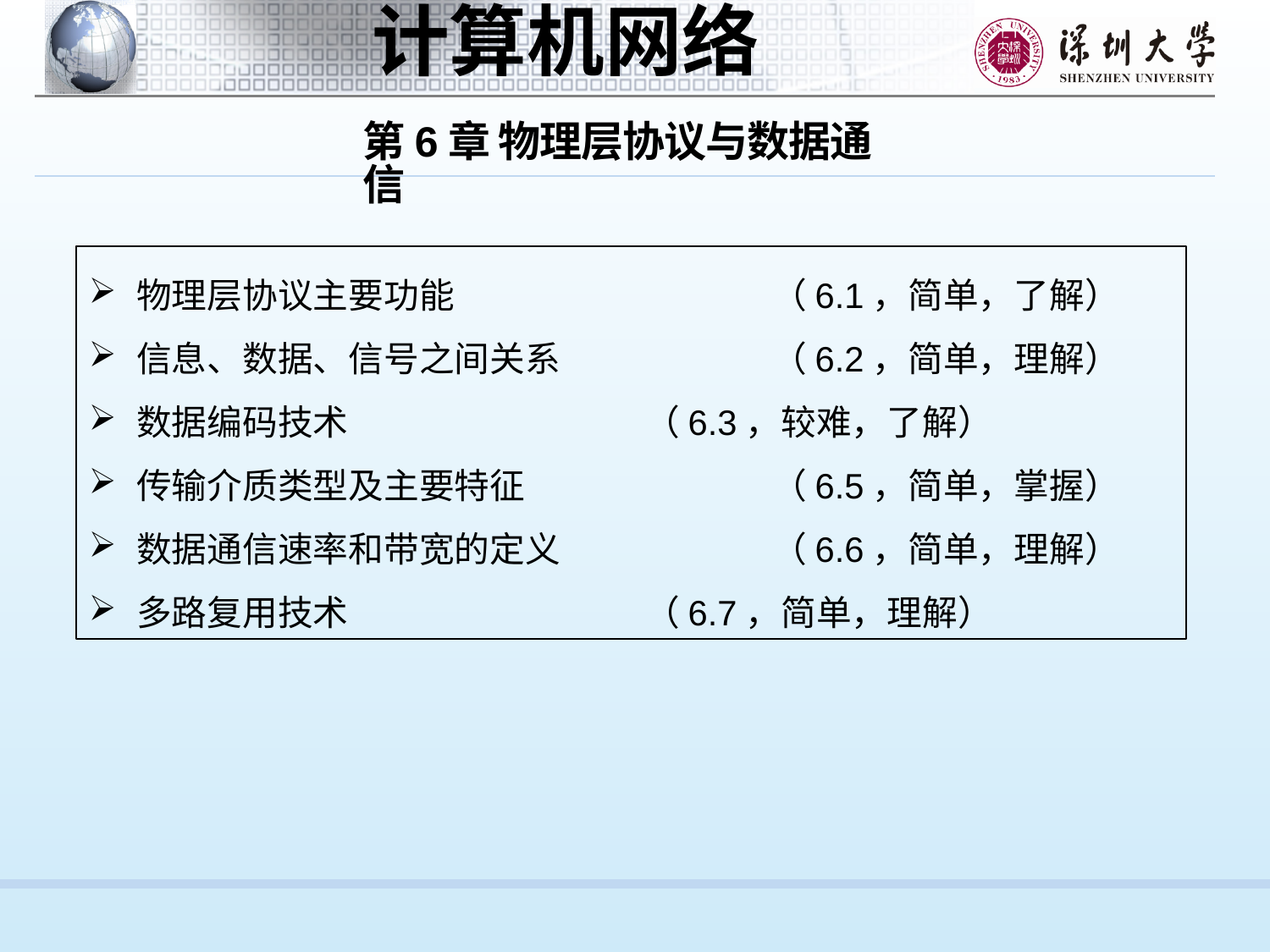

第6章 物理层协议与数据通信
物理层协议主要功能			（6.1，简单，了解）
信息、数据、信号之间关系		（6.2，简单，理解）
数据编码技术			（6.3，较难，了解）
传输介质类型及主要特征		（6.5，简单，掌握）
数据通信速率和带宽的定义		（6.6，简单，理解）
多路复用技术			（6.7，简单，理解）